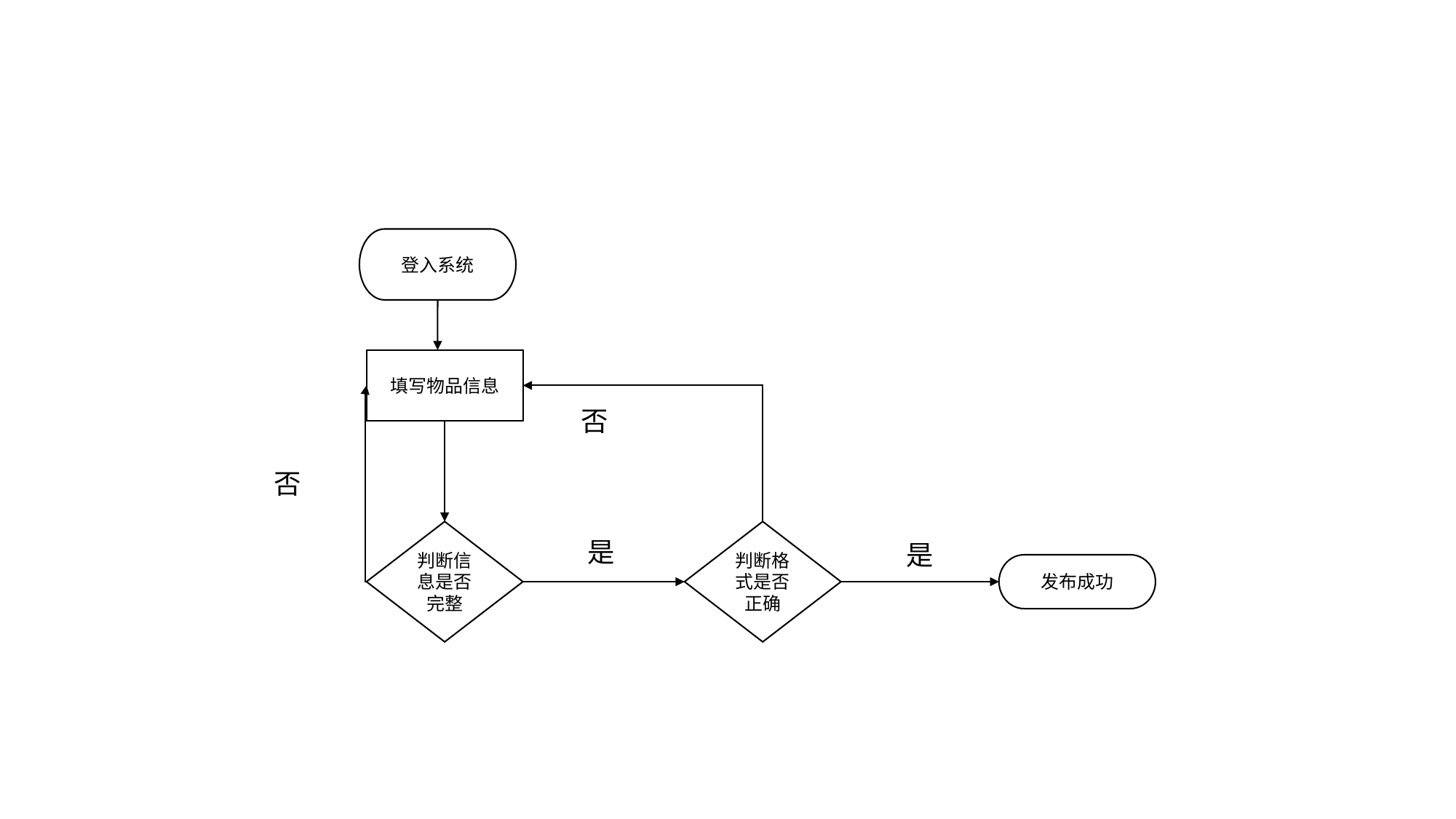

登入系统
填写物品信息
否
否
判断信息是否完整
判断格式是否正确
是
是
发布成功